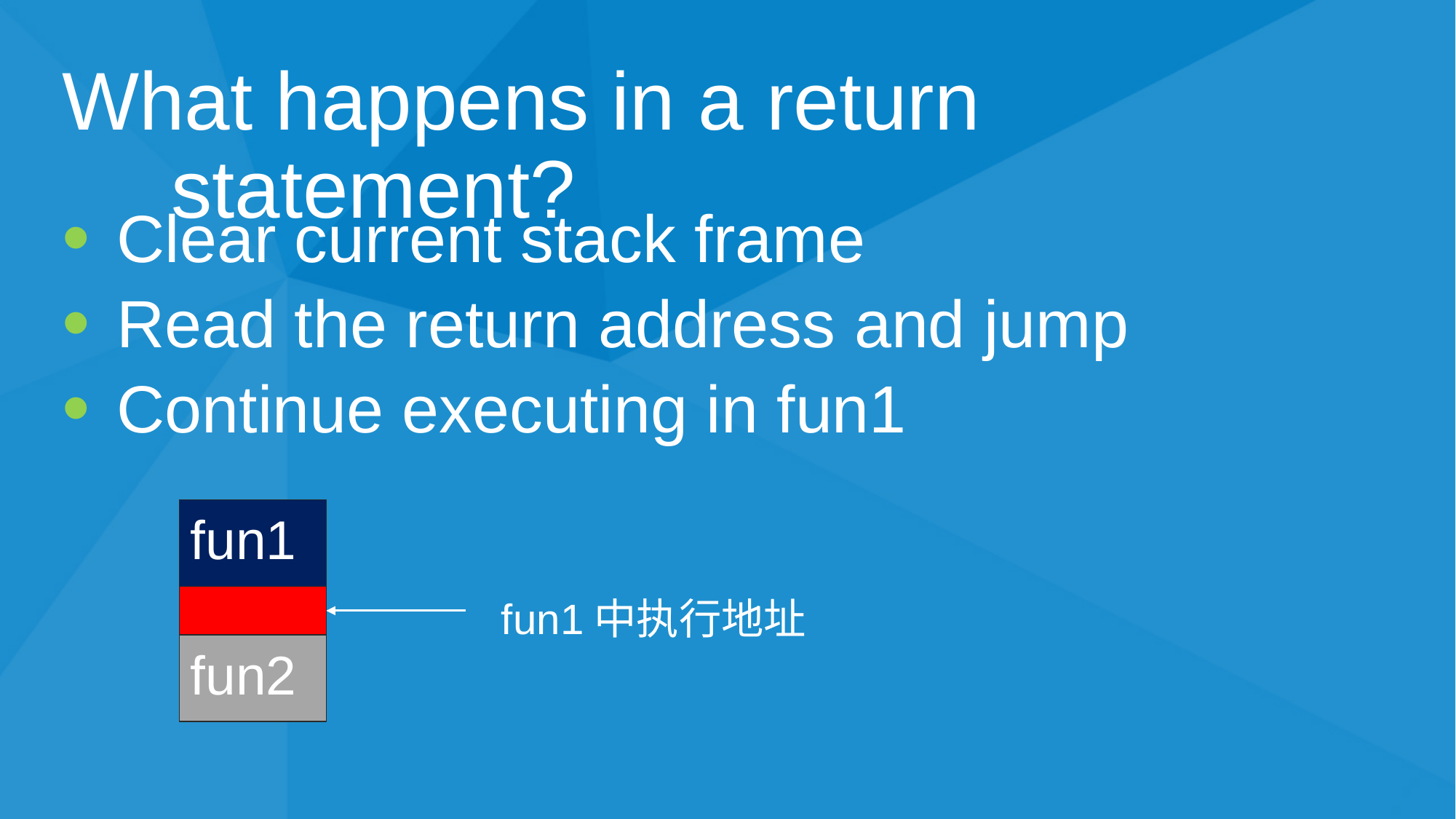

# What happens in a return statement?
Clear current stack frame
Read the return address and jump
Continue executing in fun1
fun1

fun1中执行地址
fun2